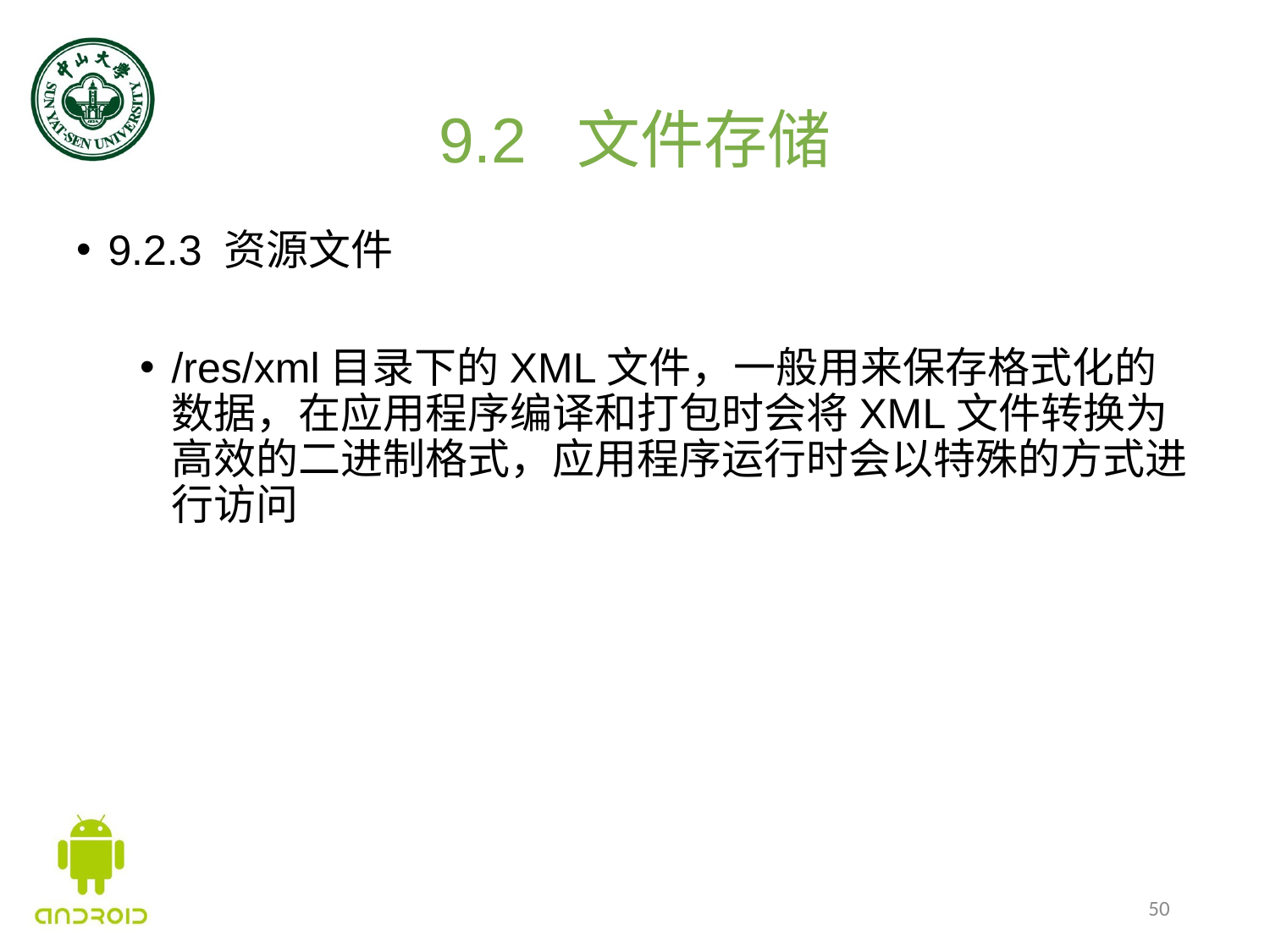

# 9.2  文件存储
9.2.3 资源文件

/res/xml目录下的XML文件，一般用来保存格式化的数据，在应用程序编译和打包时会将XML文件转换为高效的二进制格式，应用程序运行时会以特殊的方式进行访问
50